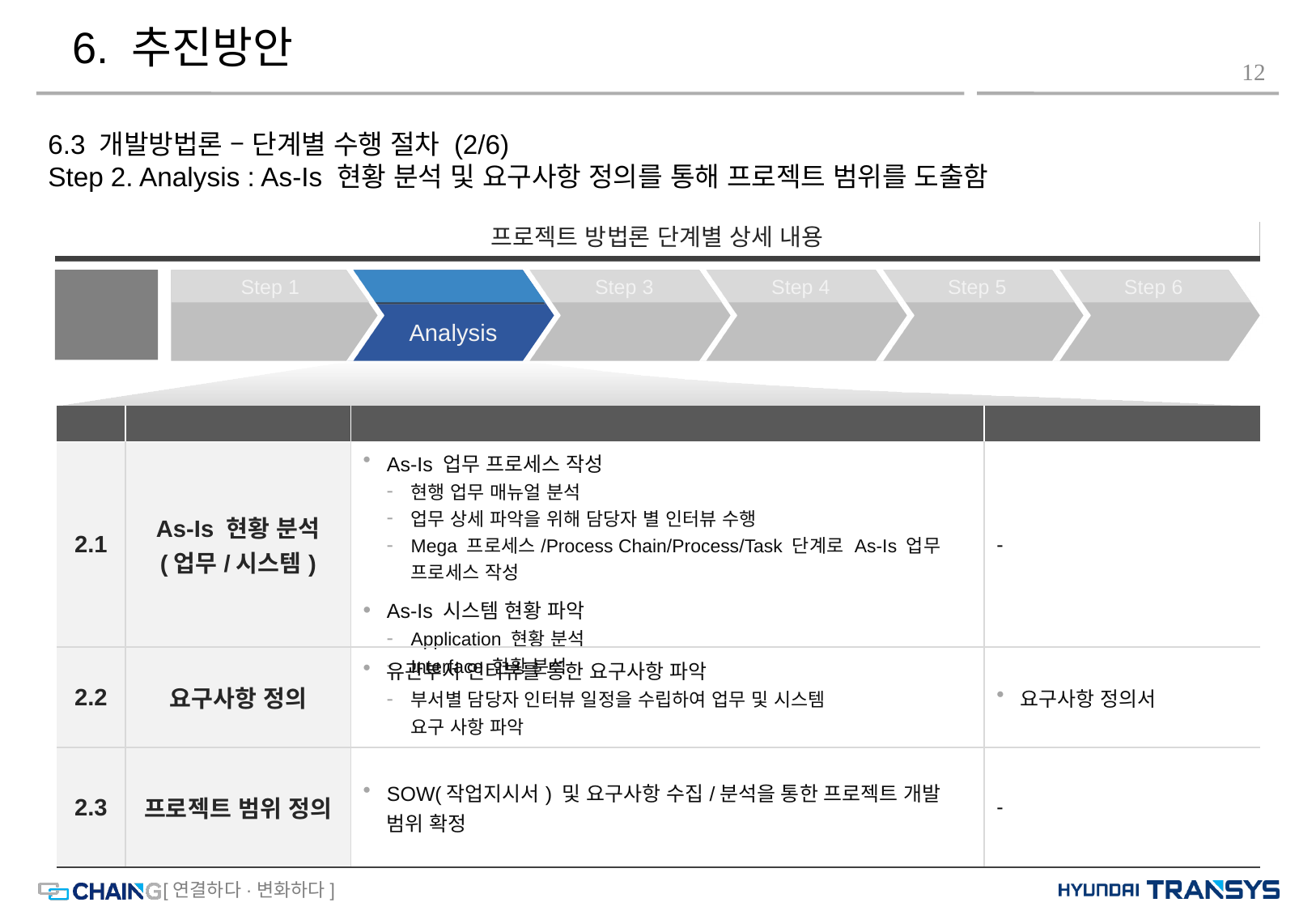

# 6. 추진방안
12
6.3 개발방법론 – 단계별 수행 절차 (2/6)
Step 2. Analysis : As-Is 현황 분석 및 요구사항 정의를 통해 프로젝트 범위를 도출함
프로젝트 방법론 단계별 상세 내용
Step
Step 1
Step 2
Step 3
Step 4
Step 5
Step 6

Initiation
Analysis
Design
Develop
Test
Deployment

| No. | 주요 Activity | 주요 내용 | 주요 산출물 |
| --- | --- | --- | --- |
| 2.1 | As-Is 현황 분석 (업무/시스템) | As-Is 업무 프로세스 작성 현행 업무 매뉴얼 분석 업무 상세 파악을 위해 담당자 별 인터뷰 수행 Mega 프로세스/Process Chain/Process/Task 단계로 As-Is 업무 프로세스 작성 As-Is 시스템 현황 파악 Application 현황 분석 Interface 현황 분석 | - |
| 2.2 | 요구사항 정의 | 유관부서 인터뷰를 통한 요구사항 파악 부서별 담당자 인터뷰 일정을 수립하여 업무 및 시스템 요구 사항 파악 | 요구사항 정의서 |
| 2.3 | 프로젝트 범위 정의 | SOW(작업지시서) 및 요구사항 수집/분석을 통한 프로젝트 개발 범위 확정 | - |